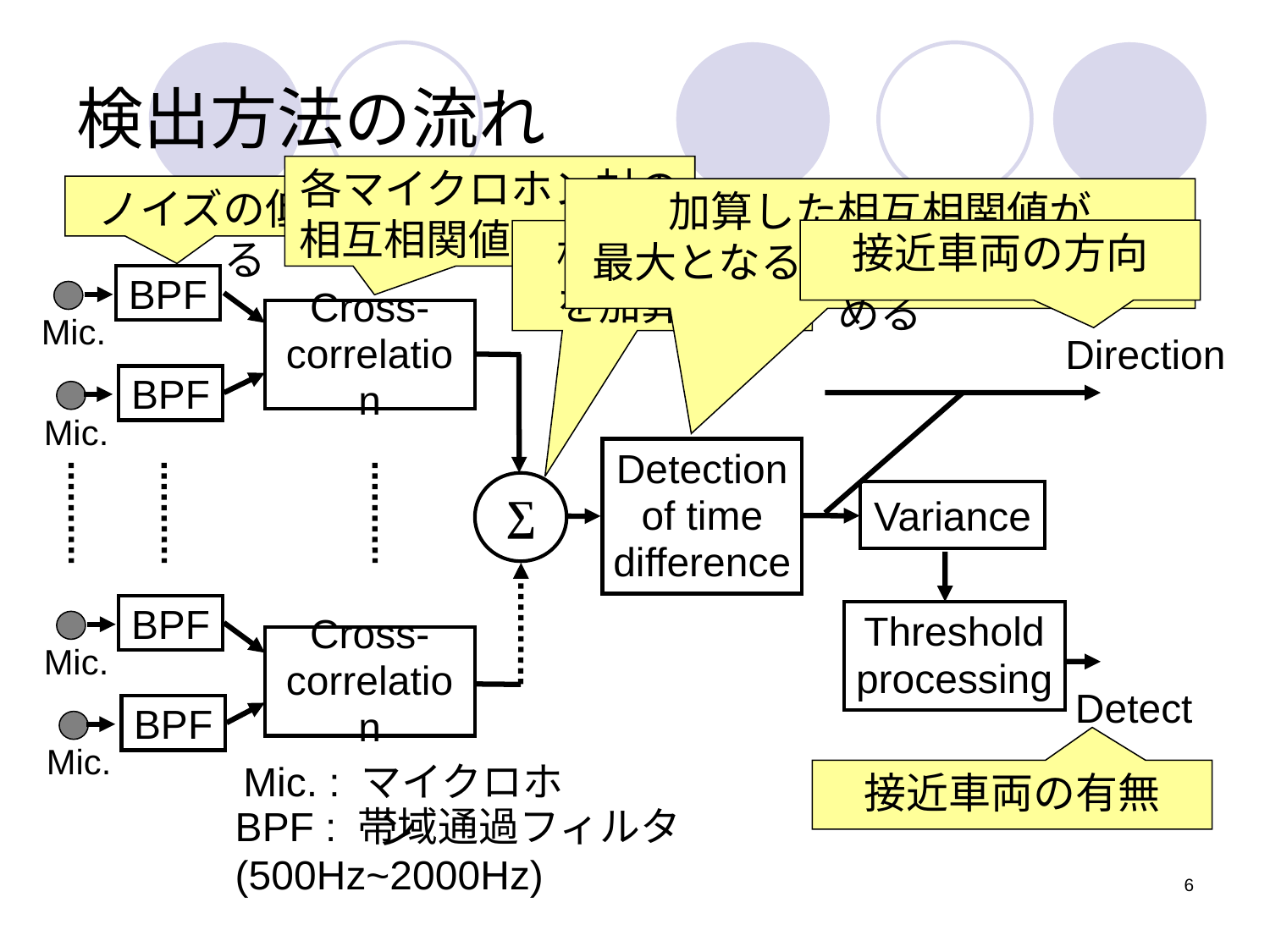

# 検出方法の流れ
各マイクロホン対の
相互相関値を求める
ノイズの低減する
加算した相互相関値が
最大となる時間差(方向)を求める
接近車両の方向
相互相関値
を加算する
BPF

Cross-
correlation
Mic.
Direction

BPF

Mic.
Detection of time
difference

Variance
∑

BPF
Threshold processing

Cross-
correlation
Mic.

Detect

BPF

Mic.
 Mic. : マイクロホン

接近車両の有無
BPF : 帯域通過フィルタ(500Hz~2000Hz)
6